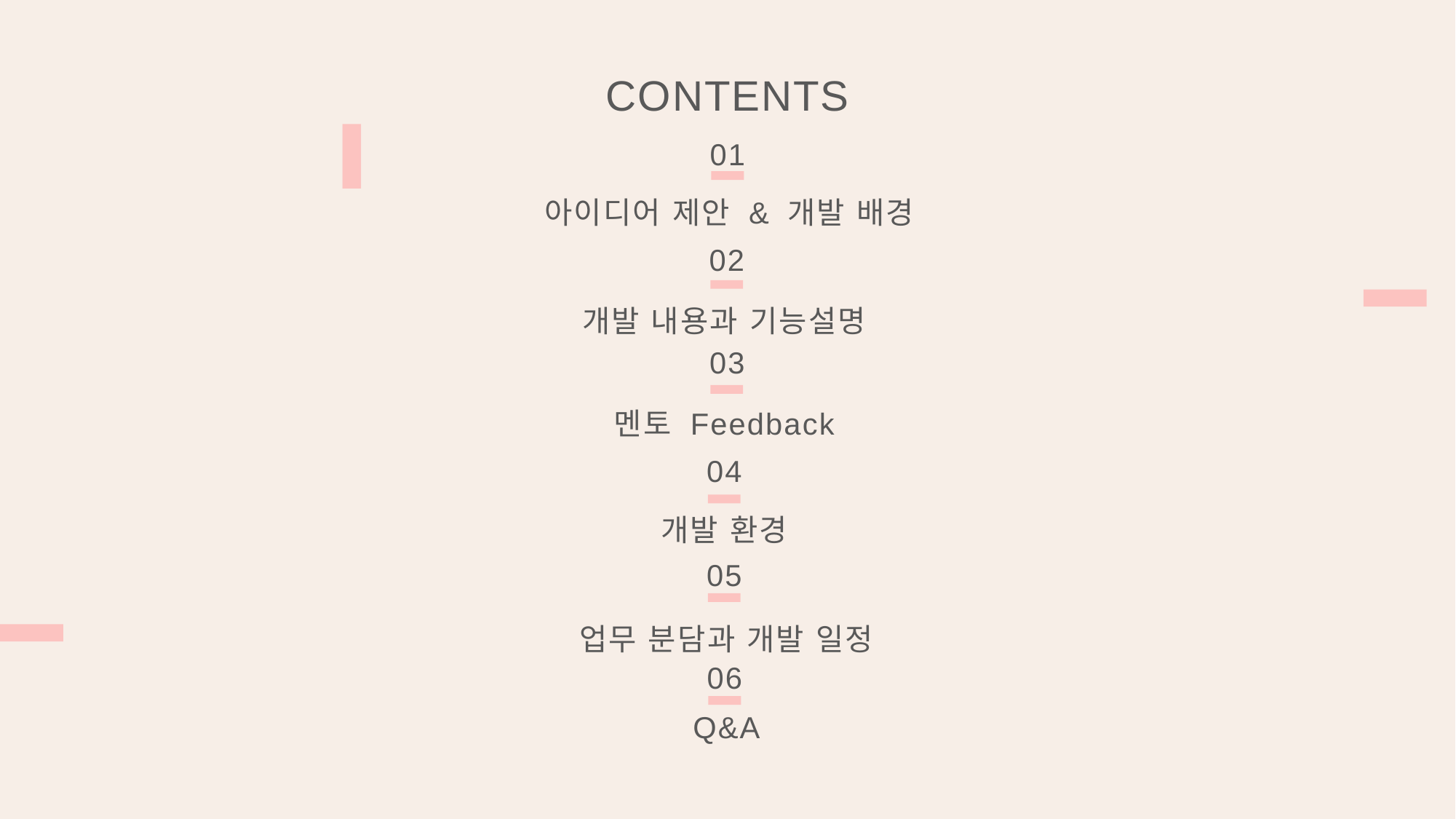

CONTENTS
01

아이디어 제안 & 개발 배경
02

개발 내용과 기능설명
03

멘토 Feedback
04

개발 환경
05

업무 분담과 개발 일정

06

Q&A